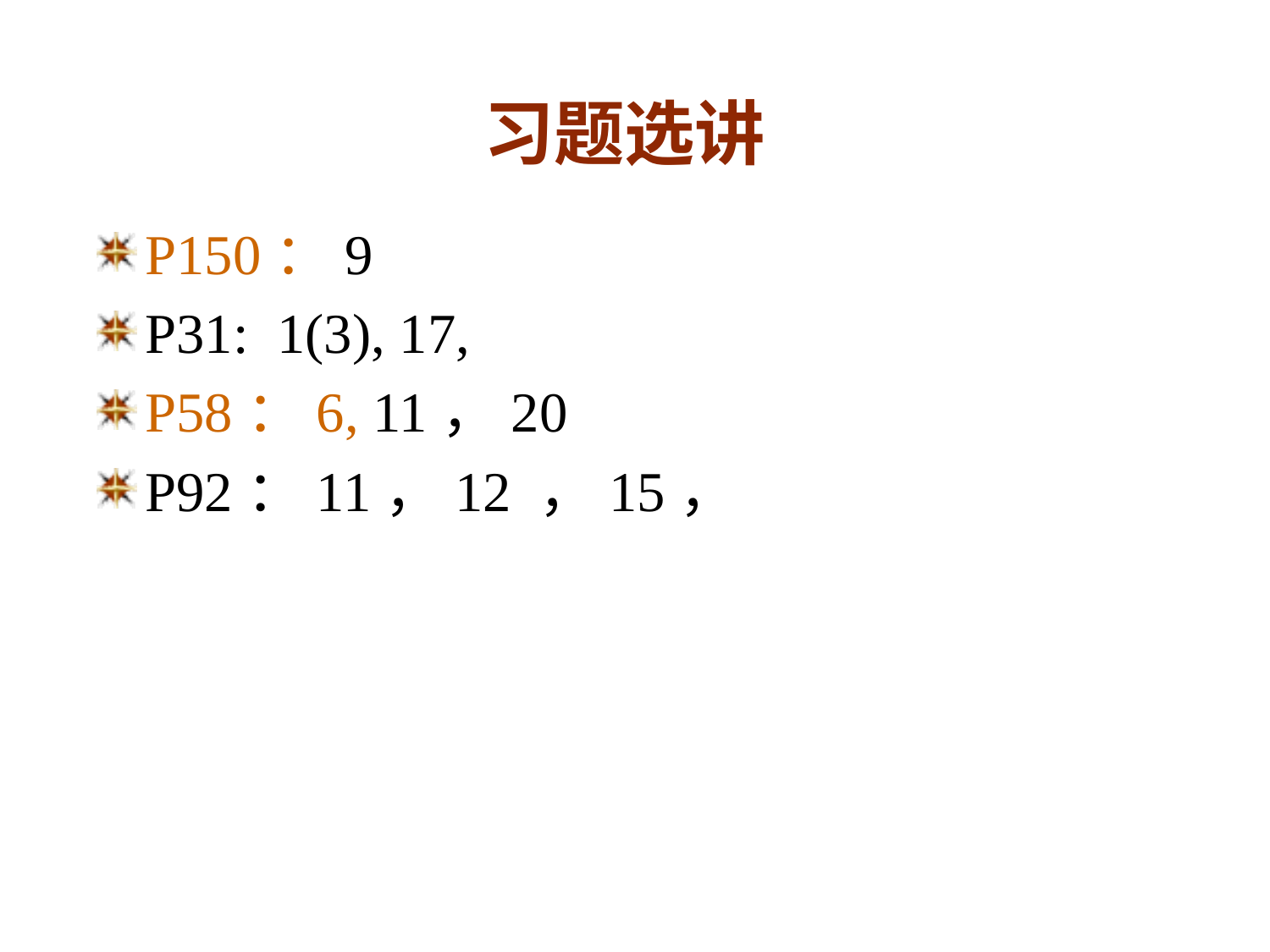

# 习题选讲
P150：9
P31:  1(3), 17,
P58：6, 11，20
P92：11，12 ，15，